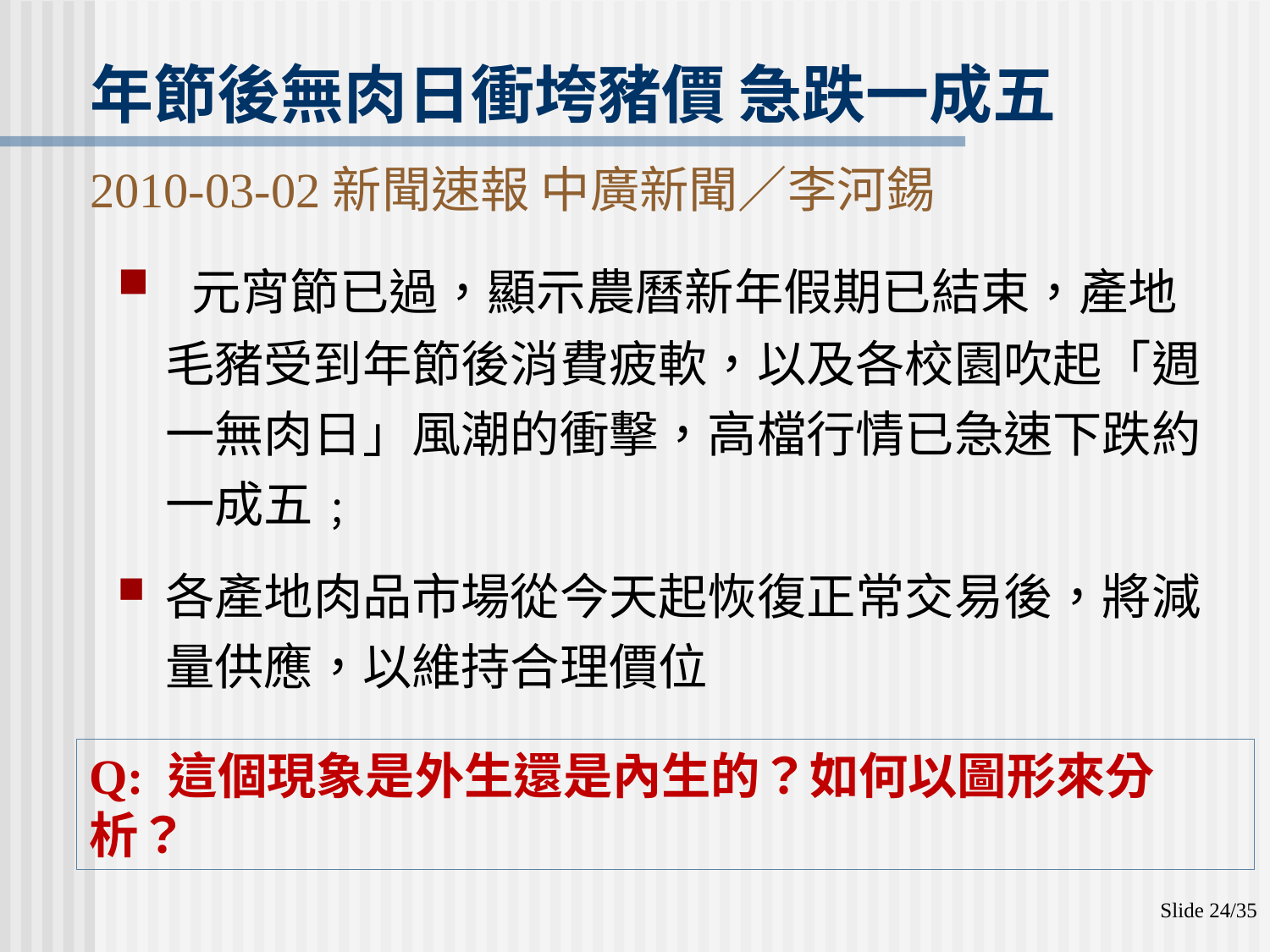

# 年節後無肉日衝垮豬價 急跌一成五 2010-03-02新聞速報 中廣新聞／李河錫
 元宵節已過，顯示農曆新年假期已結束，產地毛豬受到年節後消費疲軟，以及各校園吹起「週一無肉日」風潮的衝擊，高檔行情已急速下跌約一成五﹔
各產地肉品市場從今天起恢復正常交易後，將減量供應，以維持合理價位
Q: 這個現象是外生還是內生的？如何以圖形來分析？
Slide 24/35